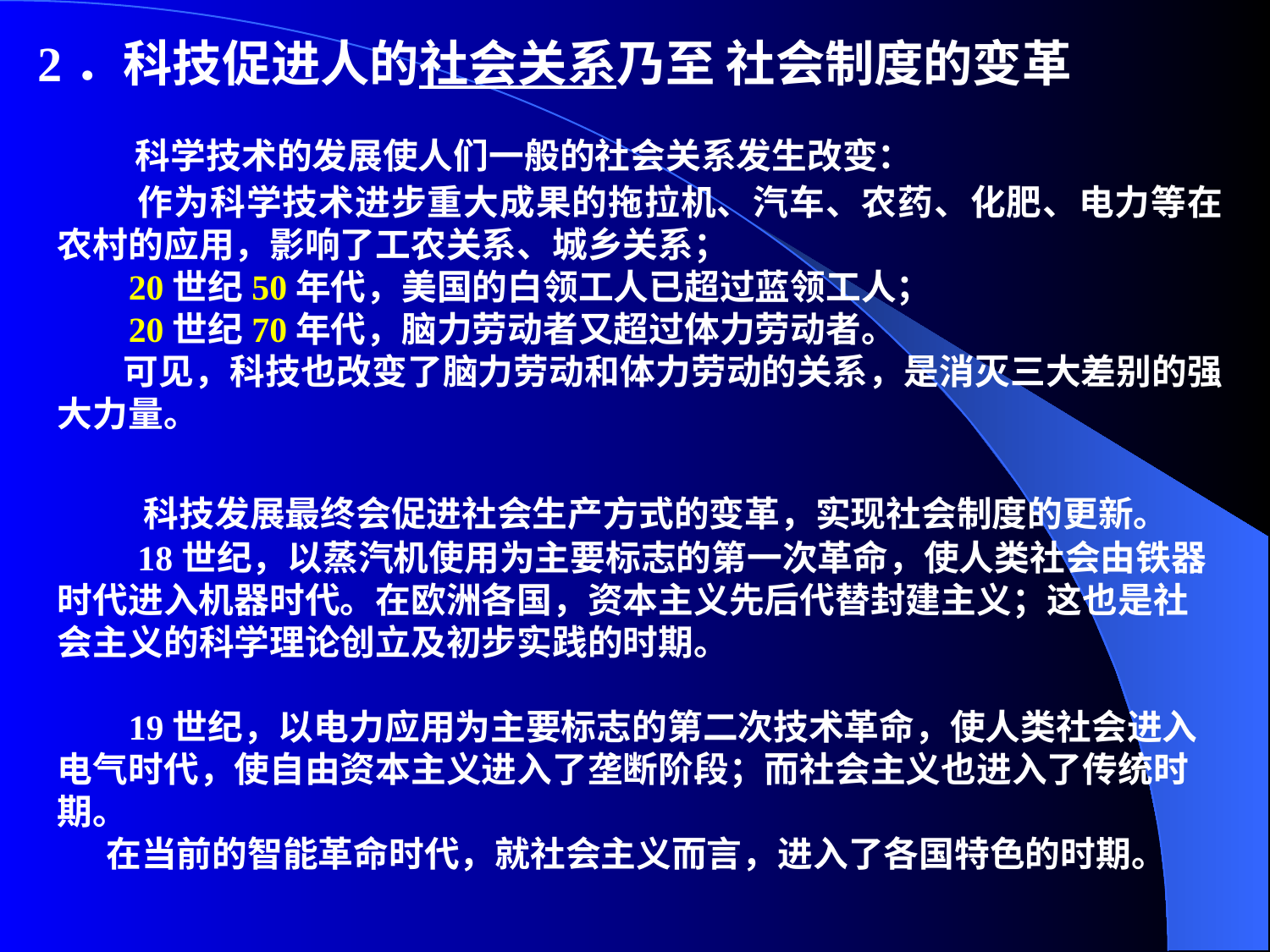

2．科技促进人的社会关系乃至 社会制度的变革
     科学技术的发展使人们一般的社会关系发生改变：
        作为科学技术进步重大成果的拖拉机、汽车、农药、化肥、电力等在农村的应用，影响了工农关系、城乡关系；
        20世纪50年代，美国的白领工人已超过蓝领工人；
        20世纪70年代，脑力劳动者又超过体力劳动者。
       可见，科技也改变了脑力劳动和体力劳动的关系，是消灭三大差别的强大力量。

        科技发展最终会促进社会生产方式的变革，实现社会制度的更新。
         18世纪，以蒸汽机使用为主要标志的第一次革命，使人类社会由铁器时代进入机器时代。在欧洲各国，资本主义先后代替封建主义；这也是社会主义的科学理论创立及初步实践的时期。

        19世纪，以电力应用为主要标志的第二次技术革命，使人类社会进入电气时代，使自由资本主义进入了垄断阶段；而社会主义也进入了传统时期。
     在当前的智能革命时代，就社会主义而言，进入了各国特色的时期。